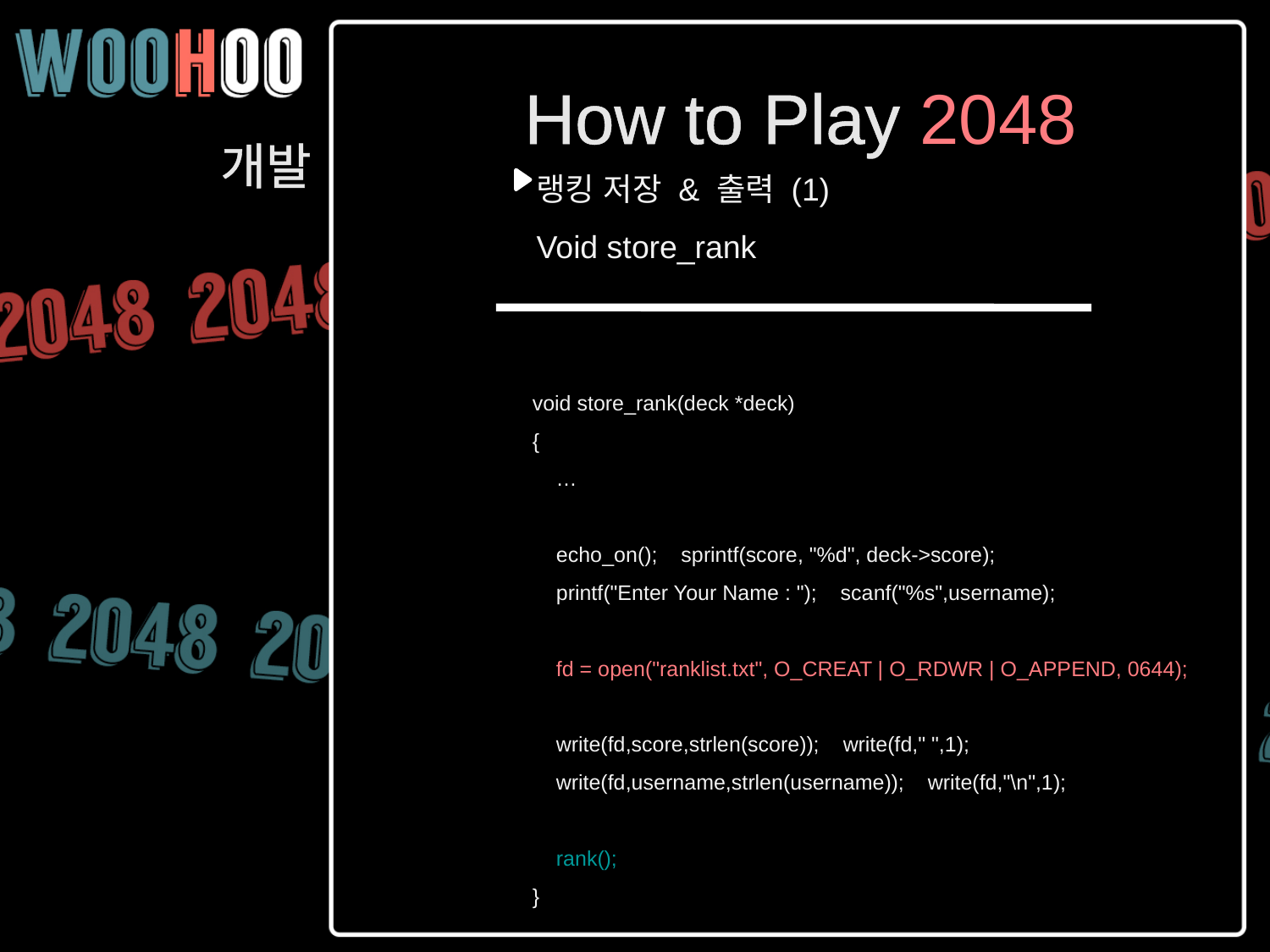

How to Play 2048
개발
랭킹 저장 & 출력 (1)
Void store_rank

void store_rank(deck *deck)
{
    …

    echo_on();    sprintf(score, "%d", deck->score);
    printf("Enter Your Name : ");    scanf("%s",username);

    fd = open("ranklist.txt", O_CREAT | O_RDWR | O_APPEND, 0644);

    write(fd,score,strlen(score));    write(fd," ",1);
    write(fd,username,strlen(username));    write(fd,"\n",1);

    rank();
}